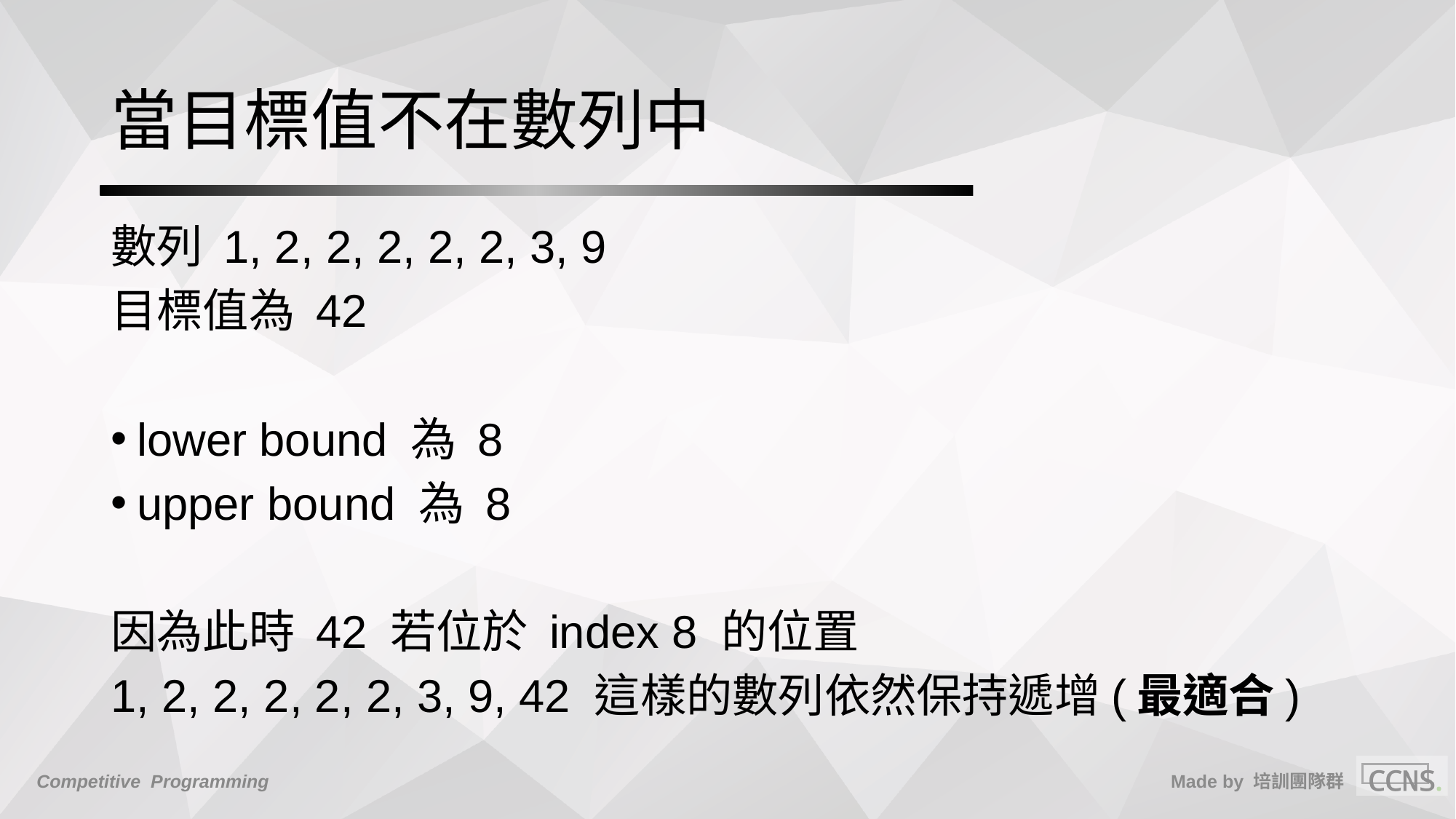

# 當目標值不在數列中
數列 1, 2, 2, 2, 2, 2, 3, 9
目標值為 42

lower bound 為 8
upper bound 為 8

因為此時 42 若位於 index 8 的位置
1, 2, 2, 2, 2, 2, 3, 9, 42 這樣的數列依然保持遞增(最適合)